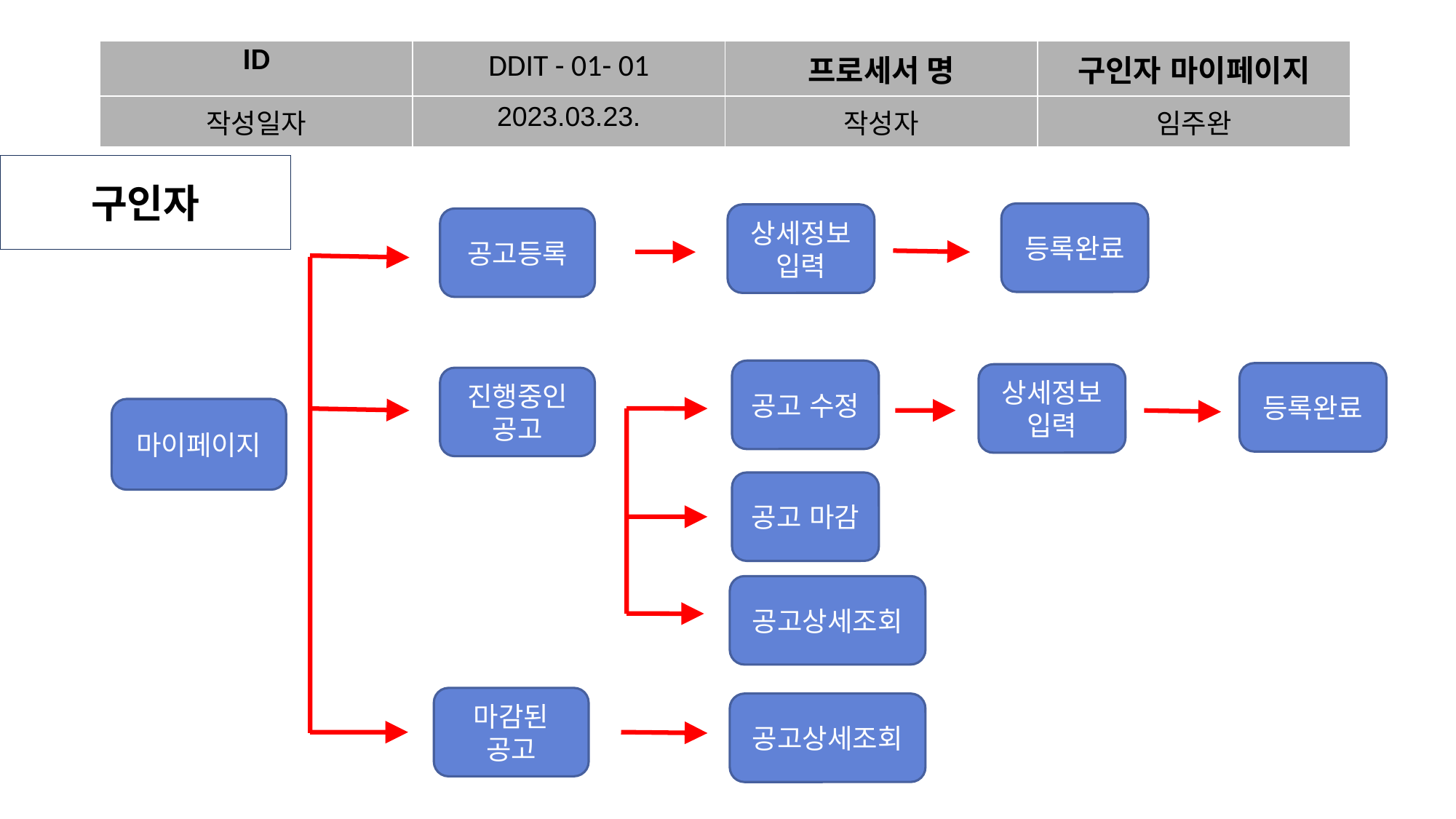

| ID | DDIT - 01- 01 | 프로세서 명 | 구인자 마이페이지 |
| --- | --- | --- | --- |
| 작성일자 | 2023.03.23. | 작성자 | 임주완 |
구인자
등록완료
상세정보 입력
공고등록
공고 수정
등록완료
상세정보 입력
진행중인 공고
마이페이지
공고 마감
공고상세조회
마감된 공고
공고상세조회